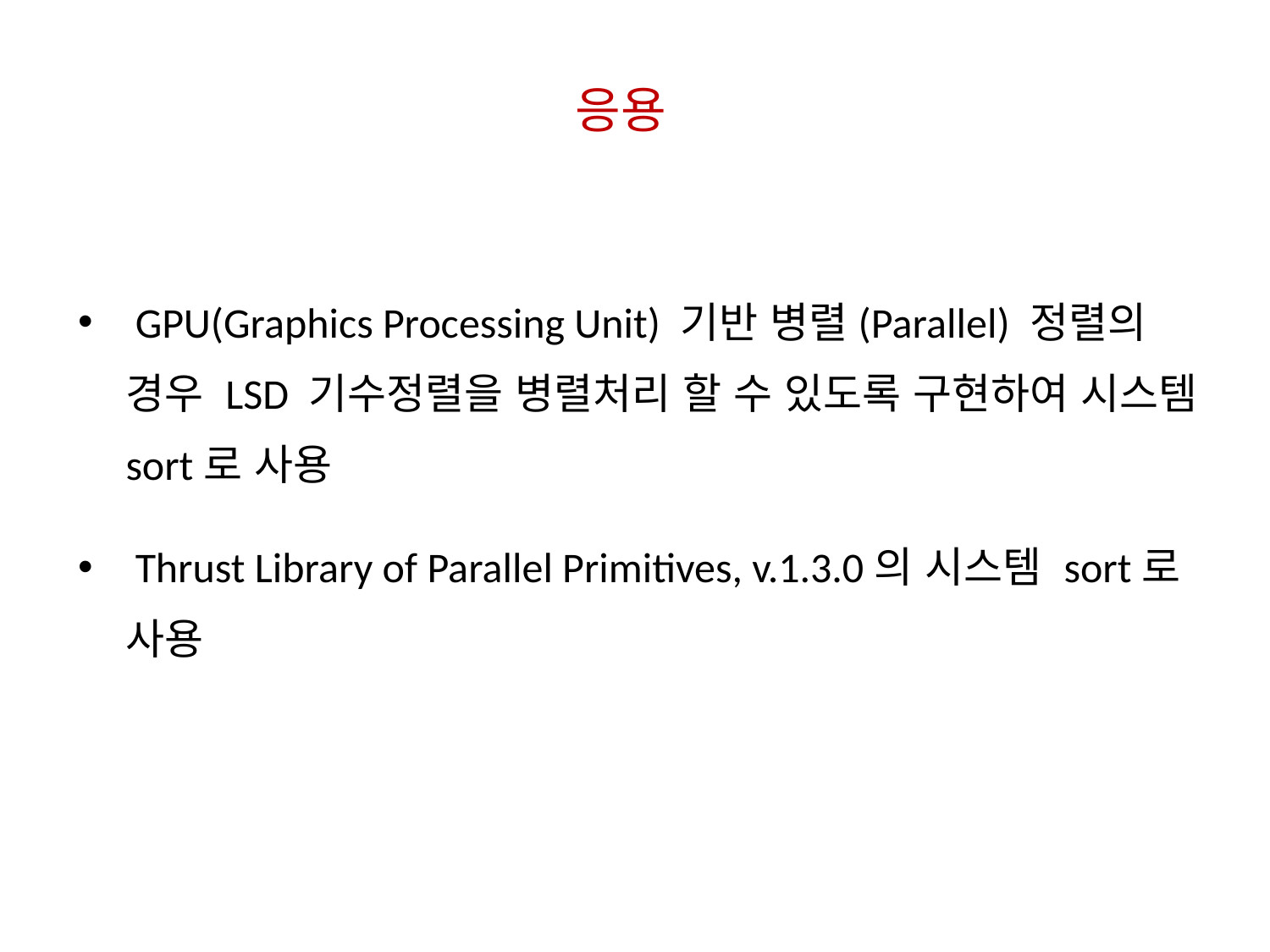

응용
 GPU(Graphics Processing Unit) 기반 병렬(Parallel) 정렬의 경우 LSD 기수정렬을 병렬처리 할 수 있도록 구현하여 시스템 sort로 사용
 Thrust Library of Parallel Primitives, v.1.3.0의 시스템 sort로 사용